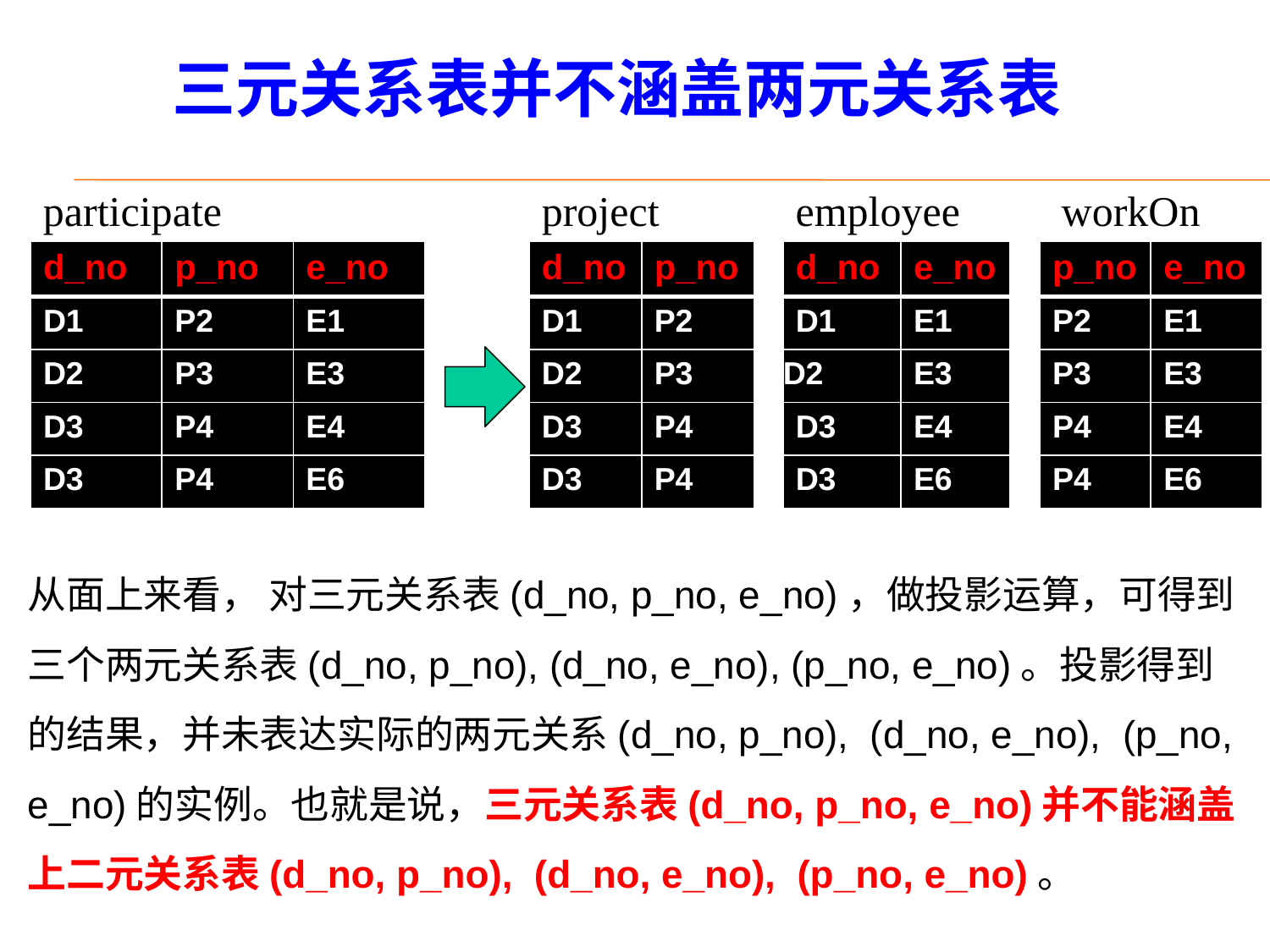

# 三元关系表并不涵盖两元关系表

participate
project
employee
workOn
| d\_no | p\_no | e\_no |
| --- | --- | --- |
| D1 | P2 | E1 |
| D2 | P3 | E3 |
| D3 | P4 | E4 |
| D3 | P4 | E6 |
| d\_no | p\_no |
| --- | --- |
| D1 | P2 |
| D2 | P3 |
| D3 | P4 |
| D3 | P4 |
| d\_no | e\_no |
| --- | --- |
| D1 | E1 |
| D2 | E3 |
| D3 | E4 |
| D3 | E6 |
| p\_no | e\_no |
| --- | --- |
| P2 | E1 |
| P3 | E3 |
| P4 | E4 |
| P4 | E6 |

从面上来看， 对三元关系表(d_no, p_no, e_no)，做投影运算，可得到三个两元关系表(d_no, p_no), (d_no, e_no), (p_no, e_no)。投影得到的结果，并未表达实际的两元关系(d_no, p_no),  (d_no, e_no),  (p_no, e_no)的实例。也就是说，三元关系表(d_no, p_no, e_no)并不能涵盖上二元关系表(d_no, p_no),  (d_no, e_no),  (p_no, e_no)。